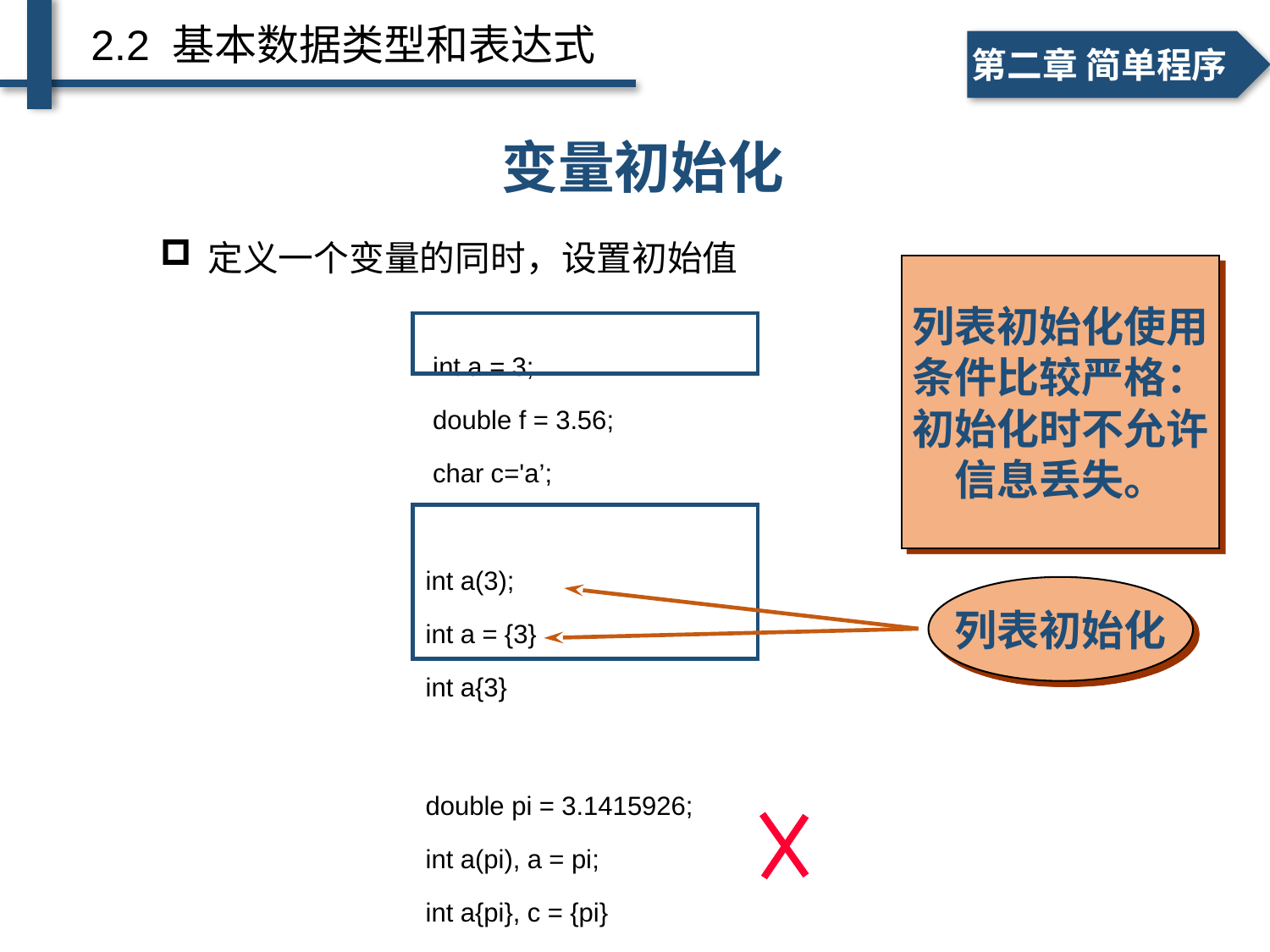

2.2 基本数据类型和表达式
一、个人简介
二、学术成绩

第二章 简单程序

变量初始化
定义一个变量的同时，设置初始值
列表初始化使用
条件比较严格：
初始化时不允许
信息丢失。
 int a = 3;
 double f = 3.56;
 char c='a’;
int a(3);
int a = {3}
int a{3}

double pi = 3.1415926;
int a(pi), a = pi;
int a{pi}, c = {pi}

列表初始化

22